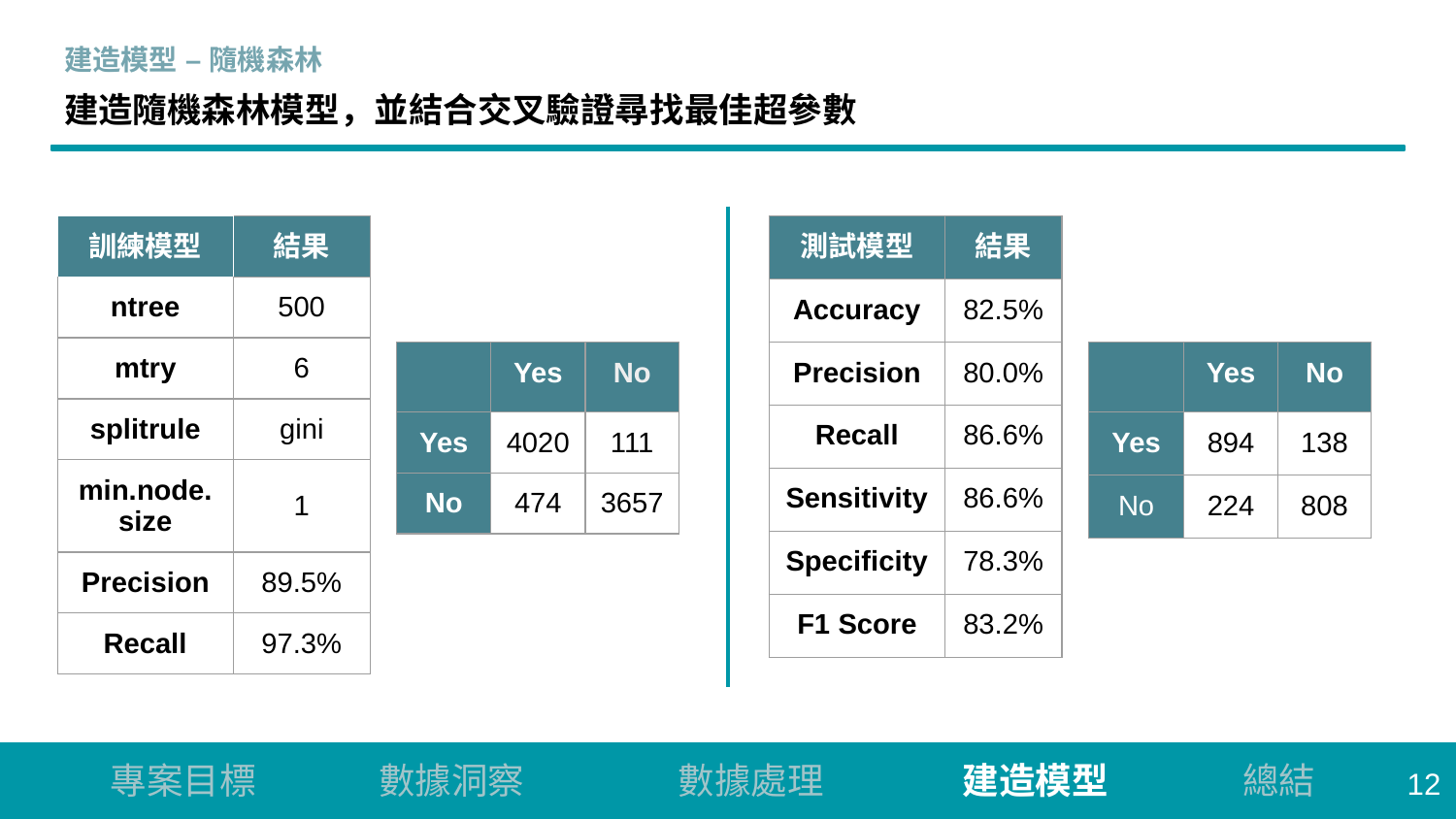

建造模型 – 隨機森林
# 建造隨機森林模型，並結合交叉驗證尋找最佳超參數

| 訓練模型 | 結果 |
| --- | --- |
| ntree | 500 |
| mtry | 6 |
| splitrule | gini |
| min.node.size | 1 |
| Precision | 89.5% |
| Recall | 97.3% |
| 測試模型 | 結果 |
| --- | --- |
| Accuracy | 82.5% |
| Precision | 80.0% |
| Recall | 86.6% |
| Sensitivity | 86.6% |
| Specificity | 78.3% |
| F1 Score | 83.2% |
|  | Yes | No |
| --- | --- | --- |
| Yes | 4020 | 111 |
| No | 474 | 3657 |
|  | Yes | No |
| --- | --- | --- |
| Yes | 894 | 138 |
| No | 224 | 808 |
專案目標

解決方案
結論
13
專案目標
總結

數據洞察
數據處理
建造模型
12
數據洞察
成效分析